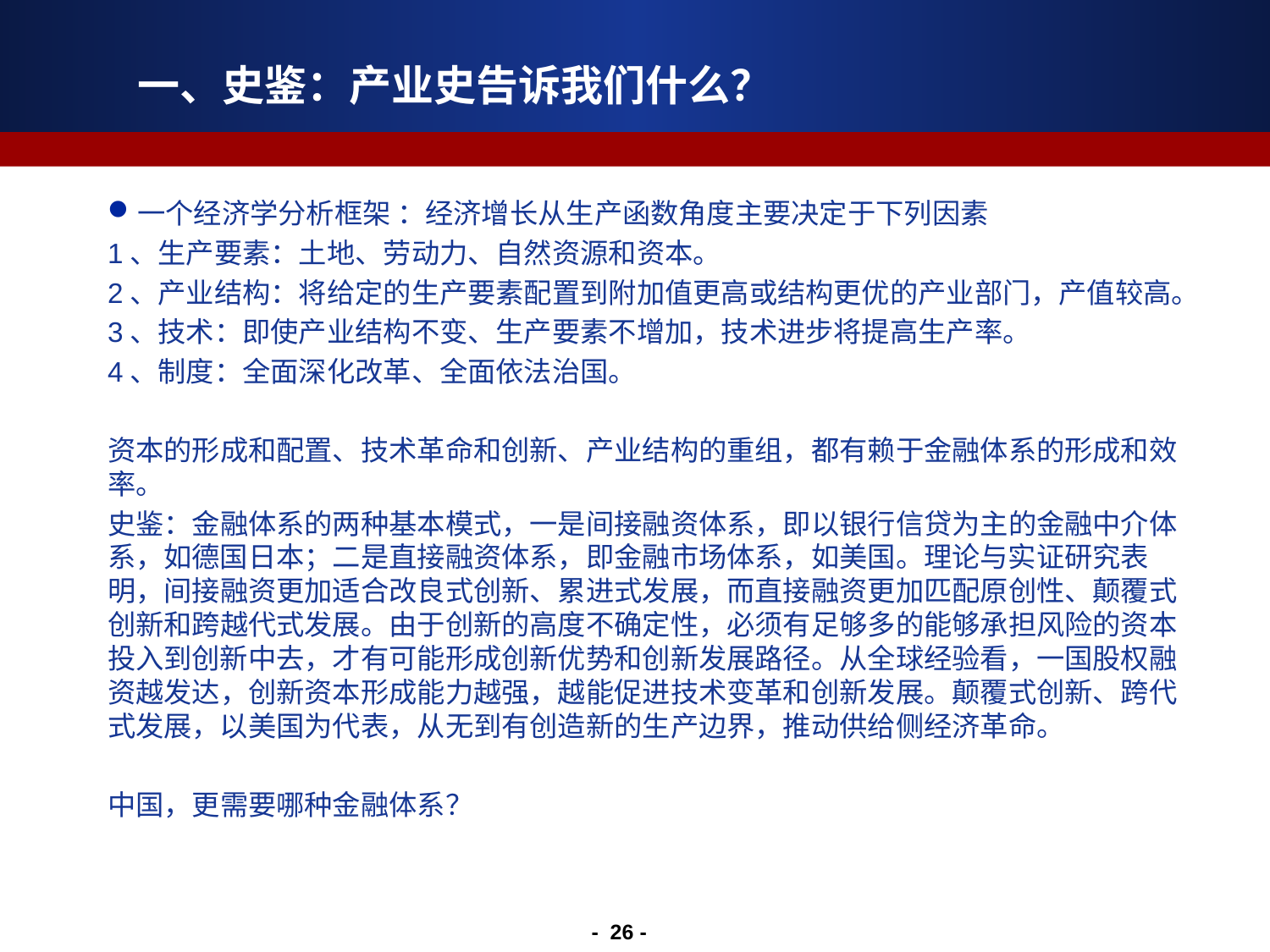

26
# 一、史鉴：产业史告诉我们什么？

一个经济学分析框架 ：经济增长从生产函数角度主要决定于下列因素
1、生产要素：土地、劳动力、自然资源和资本。
2、产业结构：将给定的生产要素配置到附加值更高或结构更优的产业部门，产值较高。
3、技术：即使产业结构不变、生产要素不增加，技术进步将提高生产率。
4、制度：全面深化改革、全面依法治国。

资本的形成和配置、技术革命和创新、产业结构的重组，都有赖于金融体系的形成和效率。
史鉴：金融体系的两种基本模式，一是间接融资体系，即以银行信贷为主的金融中介体系，如德国日本；二是直接融资体系，即金融市场体系，如美国。理论与实证研究表明，间接融资更加适合改良式创新、累进式发展，而直接融资更加匹配原创性、颠覆式创新和跨越代式发展。由于创新的高度不确定性，必须有足够多的能够承担风险的资本投入到创新中去，才有可能形成创新优势和创新发展路径。从全球经验看，一国股权融资越发达，创新资本形成能力越强，越能促进技术变革和创新发展。颠覆式创新、跨代式发展，以美国为代表，从无到有创造新的生产边界，推动供给侧经济革命。

中国，更需要哪种金融体系？